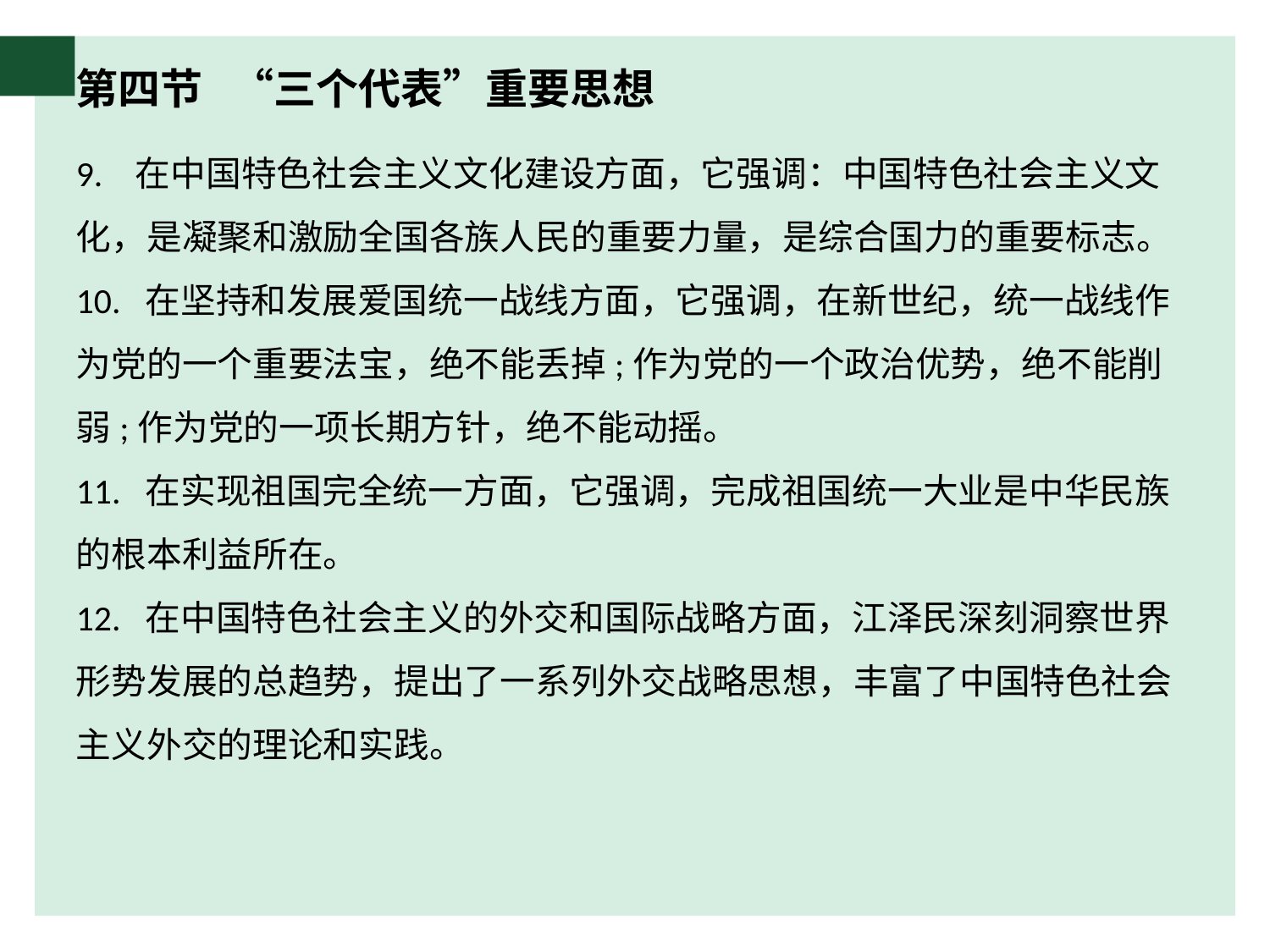

# 第四节   “三个代表”重要思想
9.   在中国特色社会主义文化建设方面，它强调：中国特色社会主义文化，是凝聚和激励全国各族人民的重要力量，是综合国力的重要标志。
10.  在坚持和发展爱国统一战线方面，它强调，在新世纪，统一战线作为党的一个重要法宝，绝不能丢掉;作为党的一个政治优势，绝不能削弱;作为党的一项长期方针，绝不能动摇。
11.  在实现祖国完全统一方面，它强调，完成祖国统一大业是中华民族的根本利益所在。
12.  在中国特色社会主义的外交和国际战略方面，江泽民深刻洞察世界形势发展的总趋势，提出了一系列外交战略思想，丰富了中国特色社会主义外交的理论和实践。